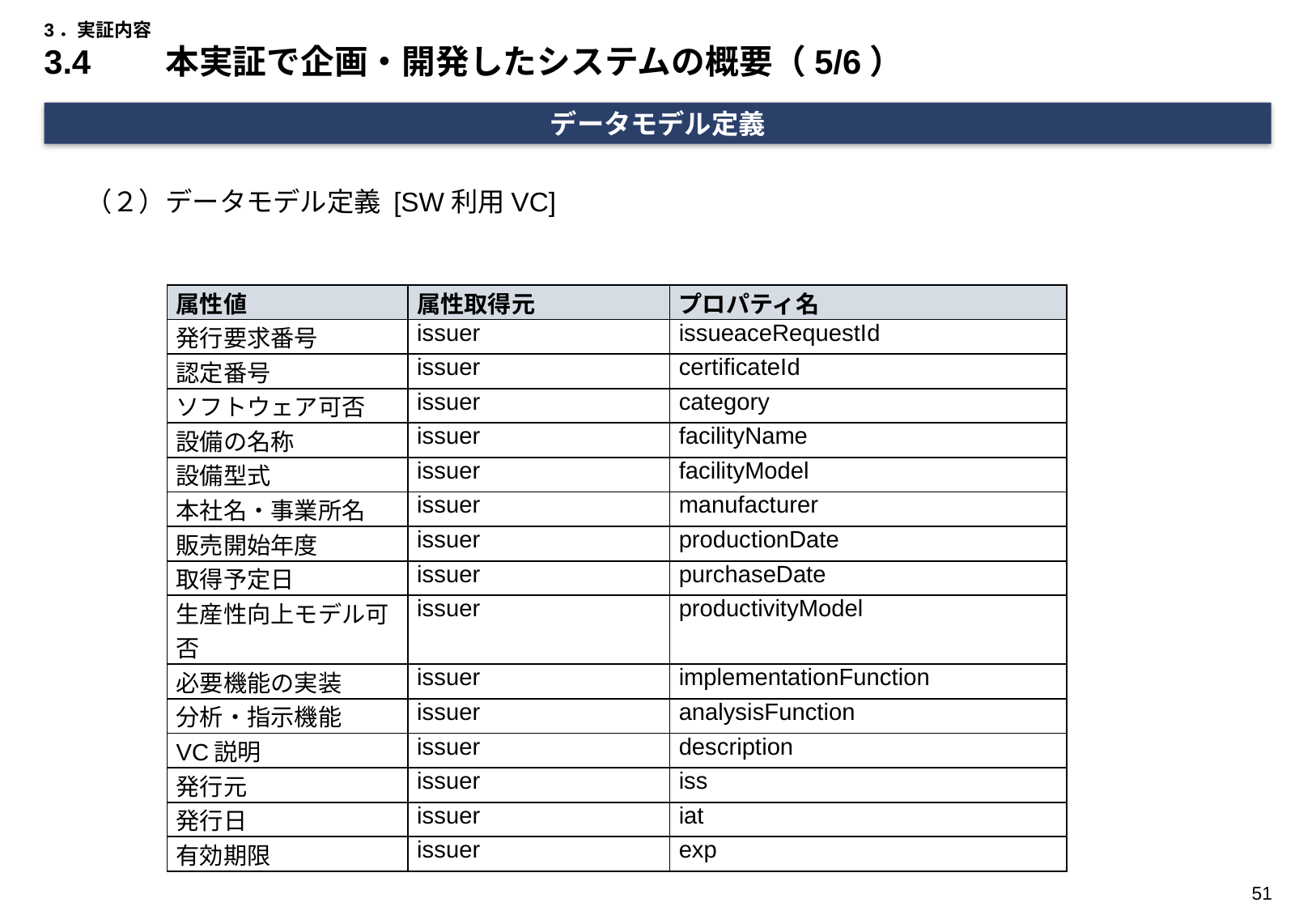

# 3．実証内容 3.4	本実証で企画・開発したシステムの概要（5/6）
データモデル定義
（２）データモデル定義 [SW利用VC]
| 属性値 | 属性取得元 | プロパティ名 |
| --- | --- | --- |
| 発行要求番号 | issuer | issueaceRequestId |
| 認定番号 | issuer | certificateId |
| ソフトウェア可否 | issuer | category |
| 設備の名称 | issuer | facilityName |
| 設備型式 | issuer | facilityModel |
| 本社名・事業所名 | issuer | manufacturer |
| 販売開始年度 | issuer | productionDate |
| 取得予定日 | issuer | purchaseDate |
| 生産性向上モデル可否 | issuer | productivityModel |
| 必要機能の実装 | issuer | implementationFunction |
| 分析・指示機能 | issuer | analysisFunction |
| VC説明 | issuer | description |
| 発行元 | issuer | iss |
| 発行日 | issuer | iat |
| 有効期限 | issuer | exp |